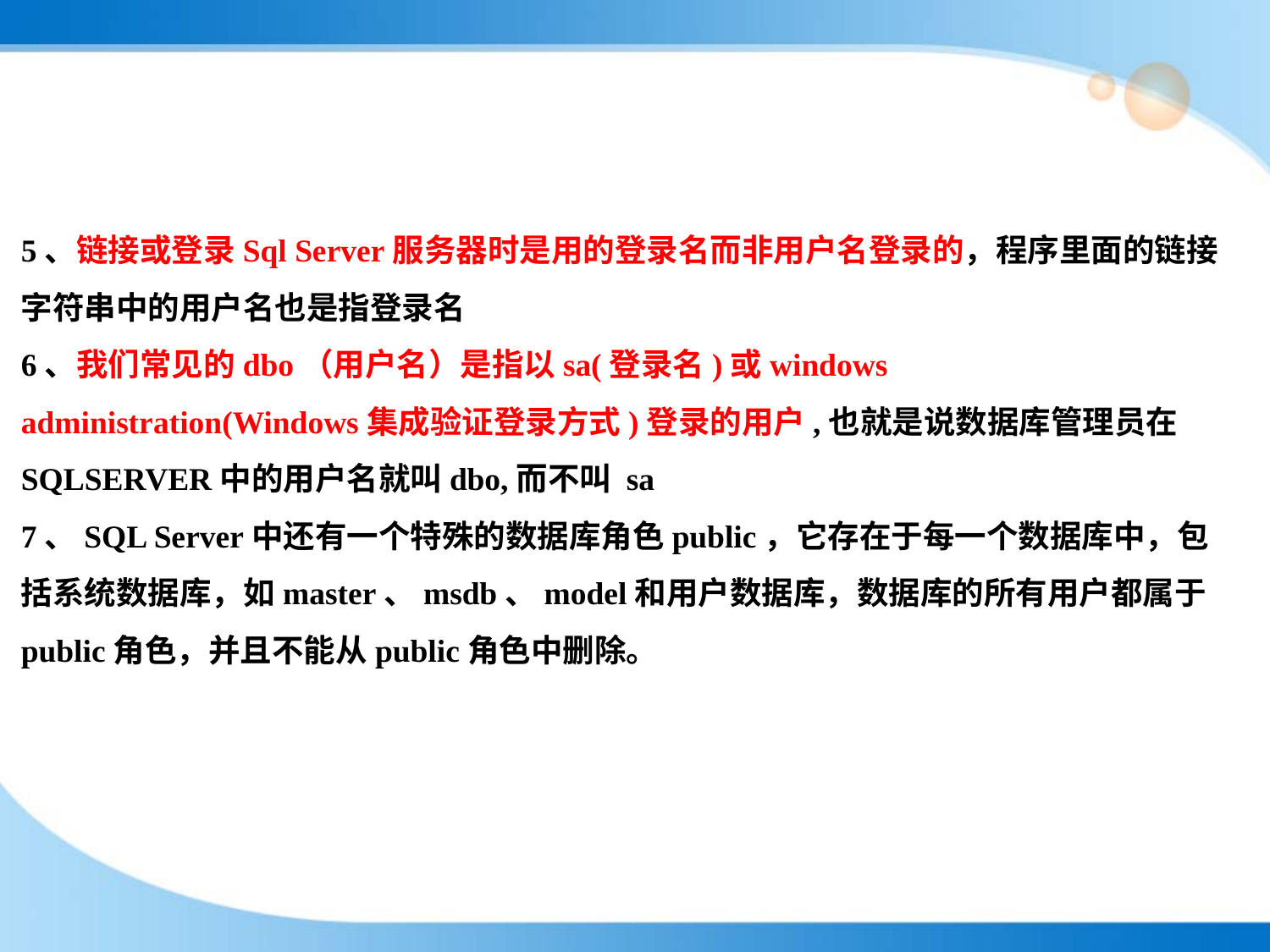

5、链接或登录Sql Server服务器时是用的登录名而非用户名登录的，程序里面的链接字符串中的用户名也是指登录名
6、我们常见的dbo（用户名）是指以sa(登录名)或windows   administration(Windows集成验证登录方式)登录的用户,也就是说数据库管理员在SQLSERVER中的用户名就叫dbo,而不叫 sa
7、SQL Server中还有一个特殊的数据库角色public，它存在于每一个数据库中，包括系统数据库，如master、msdb、model和用户数据库，数据库的所有用户都属于public角色，并且不能从public角色中删除。